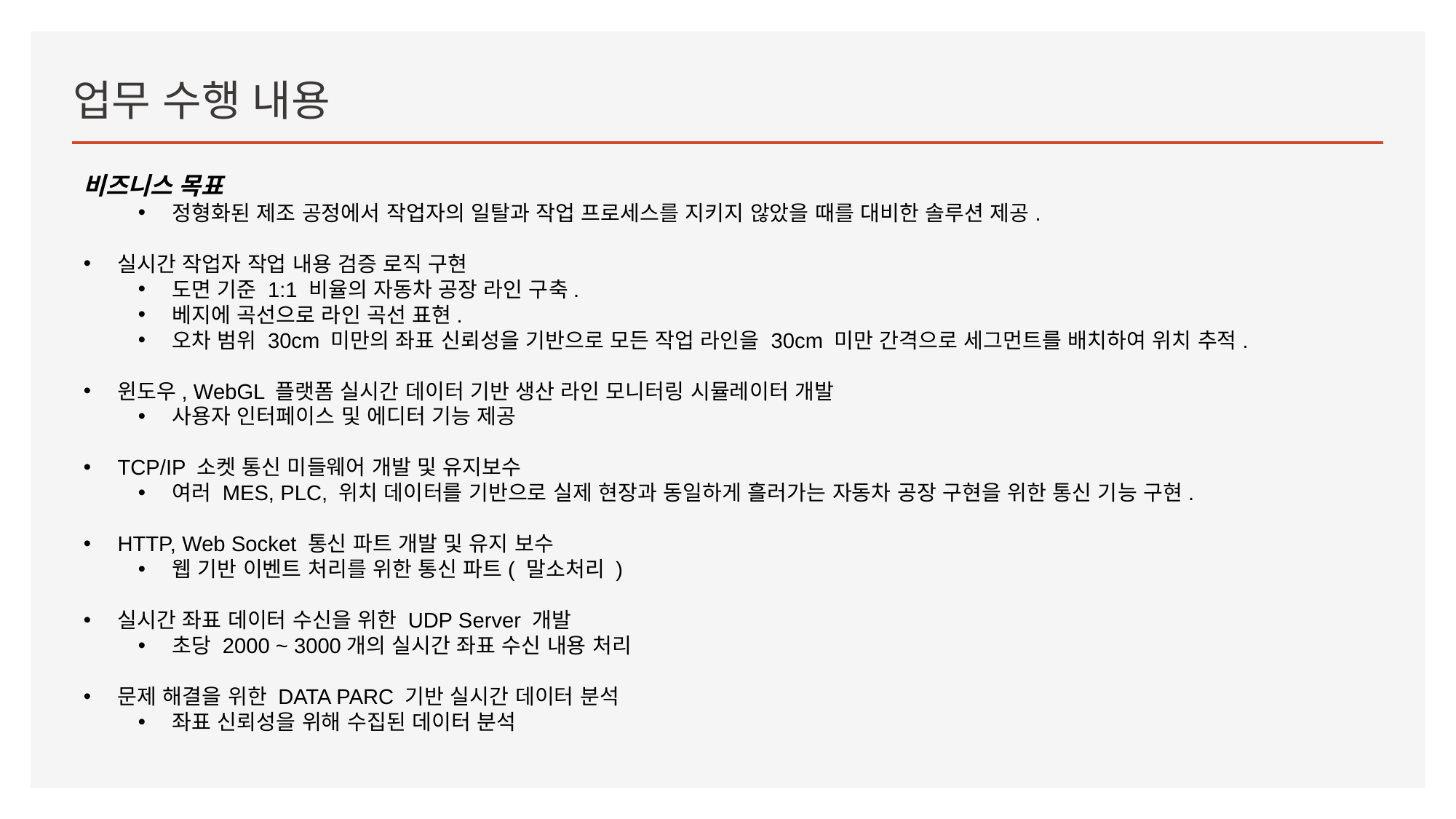

# 업무 수행 내용
비즈니스 목표
정형화된 제조 공정에서 작업자의 일탈과 작업 프로세스를 지키지 않았을 때를 대비한 솔루션 제공.

실시간 작업자 작업 내용 검증 로직 구현
도면 기준 1:1 비율의 자동차 공장 라인 구축.
베지에 곡선으로 라인 곡선 표현.
오차 범위 30cm 미만의 좌표 신뢰성을 기반으로 모든 작업 라인을 30cm 미만 간격으로 세그먼트를 배치하여 위치 추적.

윈도우, WebGL 플랫폼 실시간 데이터 기반 생산 라인 모니터링 시뮬레이터 개발
사용자 인터페이스 및 에디터 기능 제공

TCP/IP 소켓 통신 미들웨어 개발 및 유지보수
여러 MES, PLC, 위치 데이터를 기반으로 실제 현장과 동일하게 흘러가는 자동차 공장 구현을 위한 통신 기능 구현.

HTTP, Web Socket 통신 파트 개발 및 유지 보수
웹 기반 이벤트 처리를 위한 통신 파트( 말소처리 )

실시간 좌표 데이터 수신을 위한 UDP Server 개발
초당 2000 ~ 3000개의 실시간 좌표 수신 내용 처리

문제 해결을 위한 DATA PARC 기반 실시간 데이터 분석
좌표 신뢰성을 위해 수집된 데이터 분석